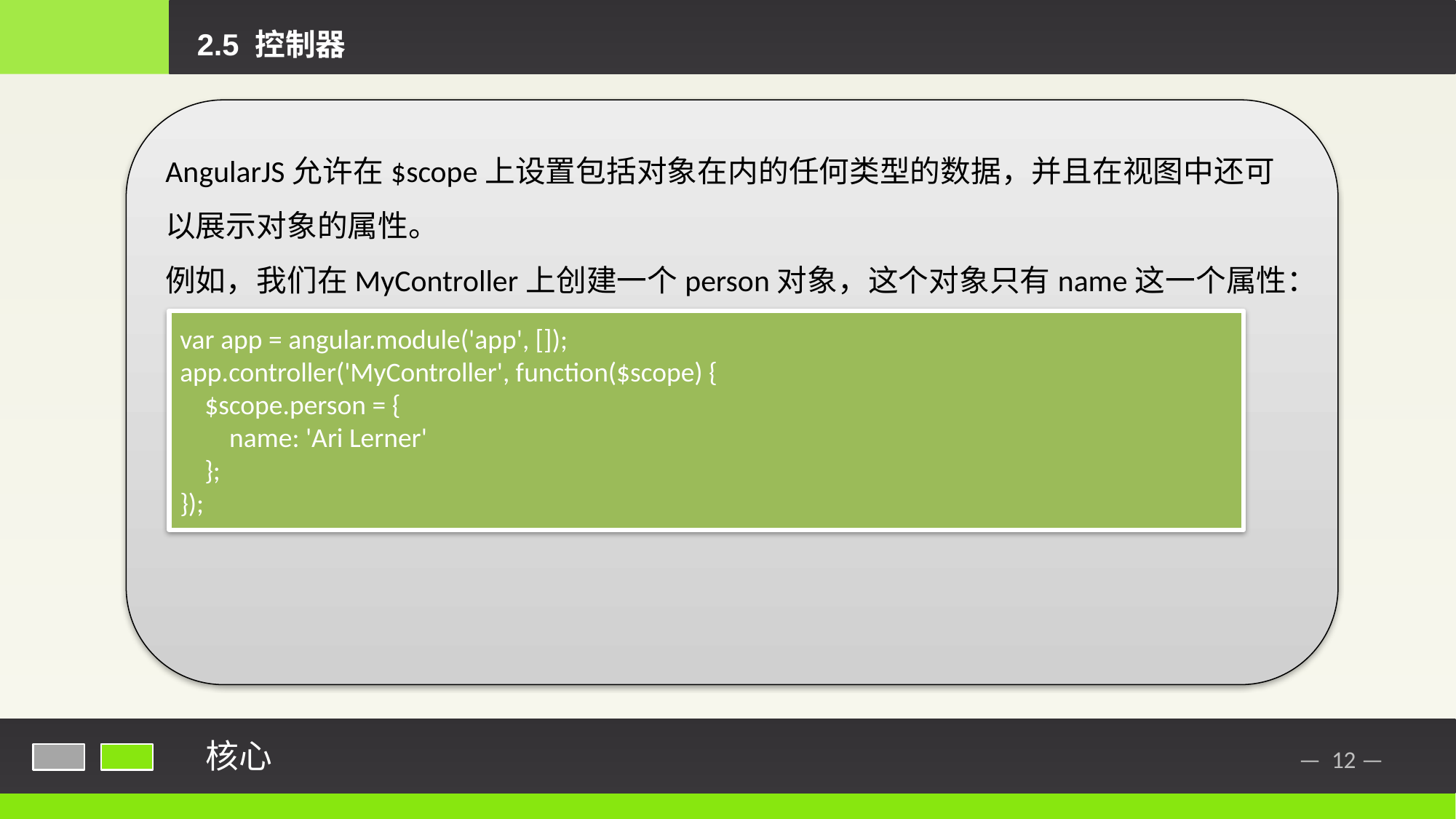

2.5 控制器
AngularJS允许在$scope上设置包括对象在内的任何类型的数据，并且在视图中还可以展示对象的属性。
例如，我们在MyController上创建一个person对象，这个对象只有name这一个属性：
var app = angular.module('app', []);
app.controller('MyController', function($scope) {
    $scope.person = {
        name: 'Ari Lerner'
    };
});